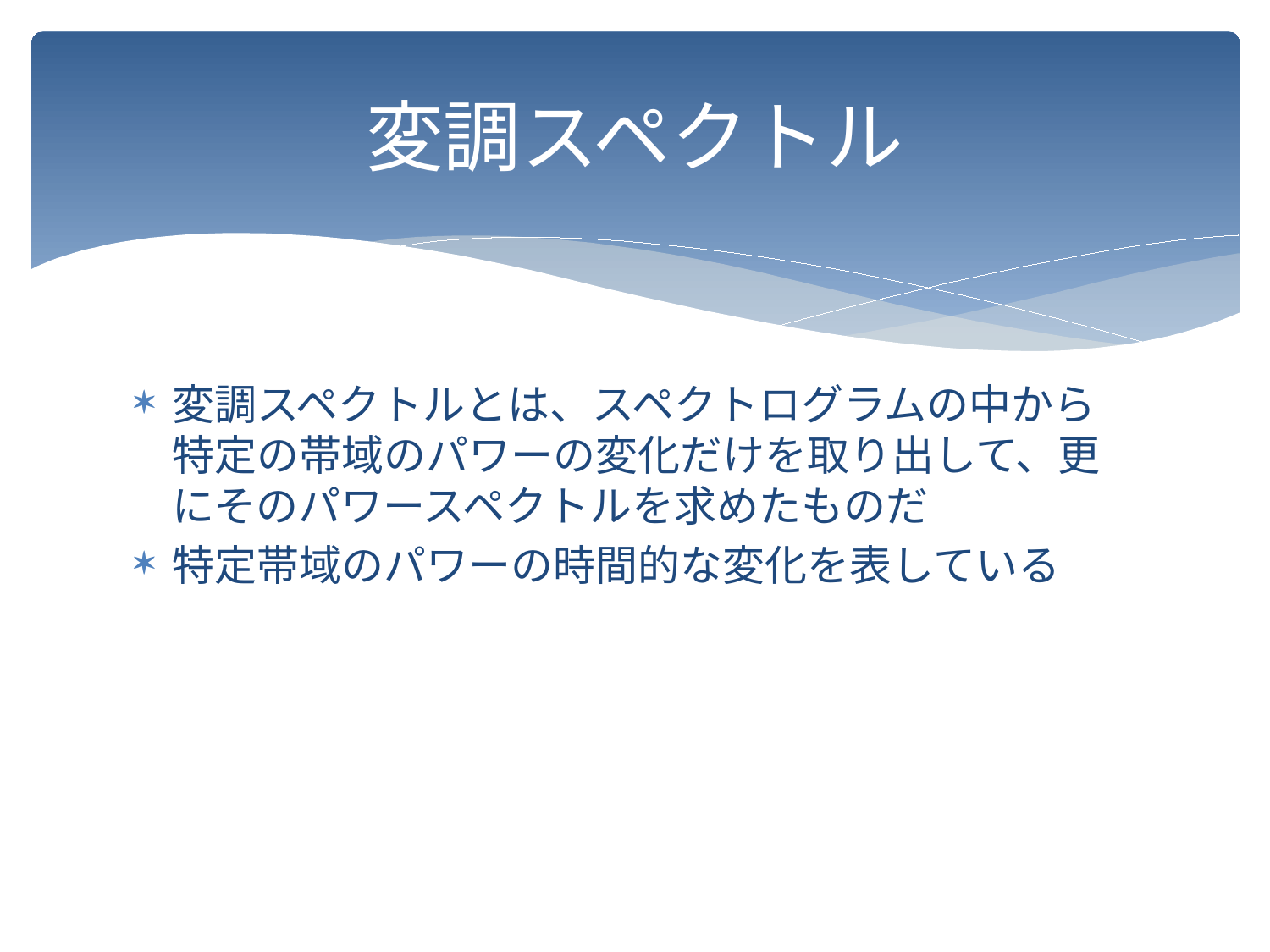

# 変調スペクトル
変調スペクトルとは、スペクトログラムの中から特定の帯域のパワーの変化だけを取り出して、更にそのパワースペクトルを求めたものだ
特定帯域のパワーの時間的な変化を表している